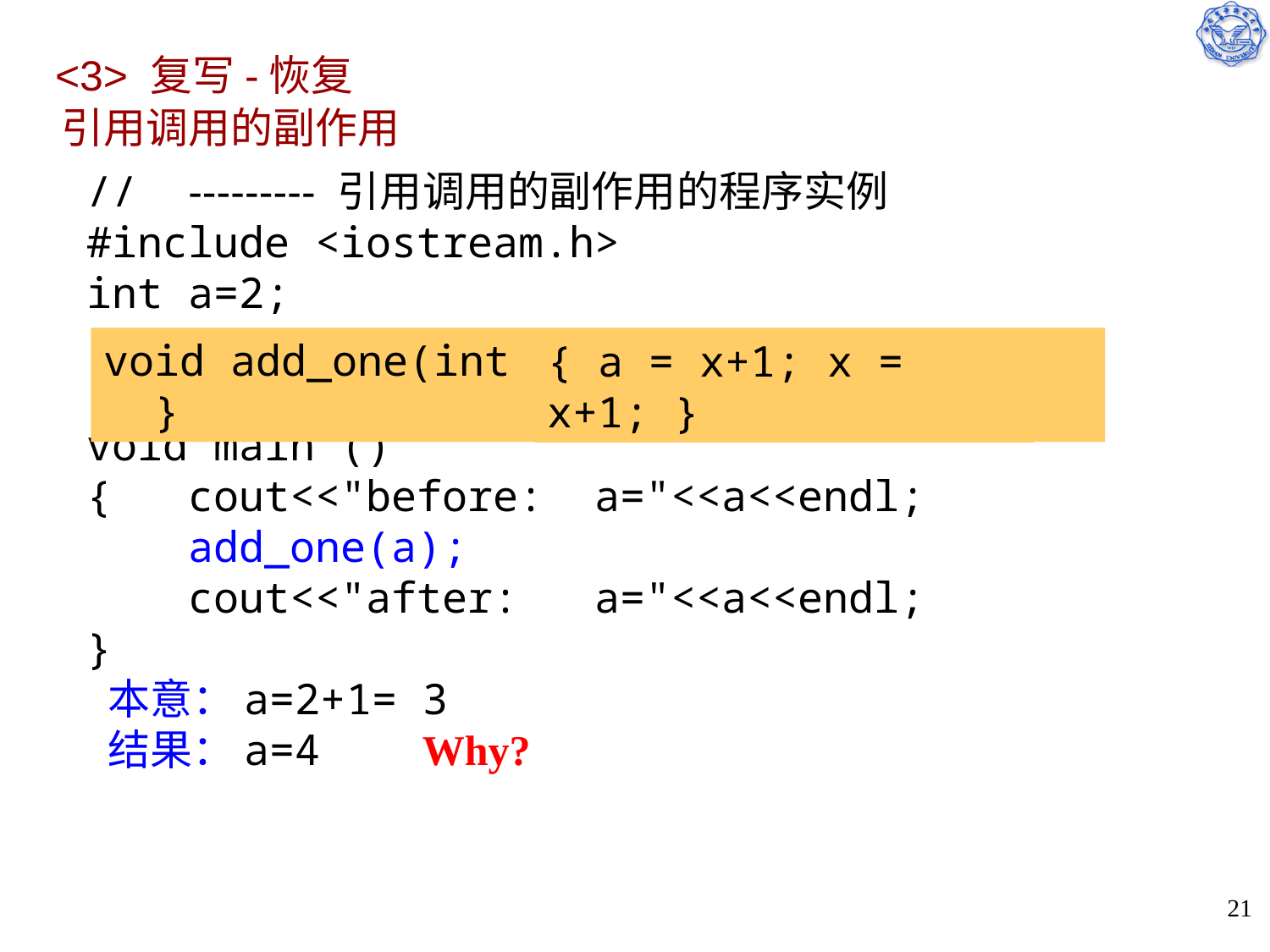

# <3> 复写-恢复
引用调用的副作用
//  --------- 引用调用的副作用的程序实例
#include <iostream.h>
int a=2;

void main ()
{   cout<<"before:  a="<<a<<endl;
    add_one(a);
    cout<<"after:   a="<<a<<endl;
}
void add_one(int &x) {                   }
{ a = x+1; x = x+1; }
本意：a=2+1= 3
结果：a=4    Why?
21